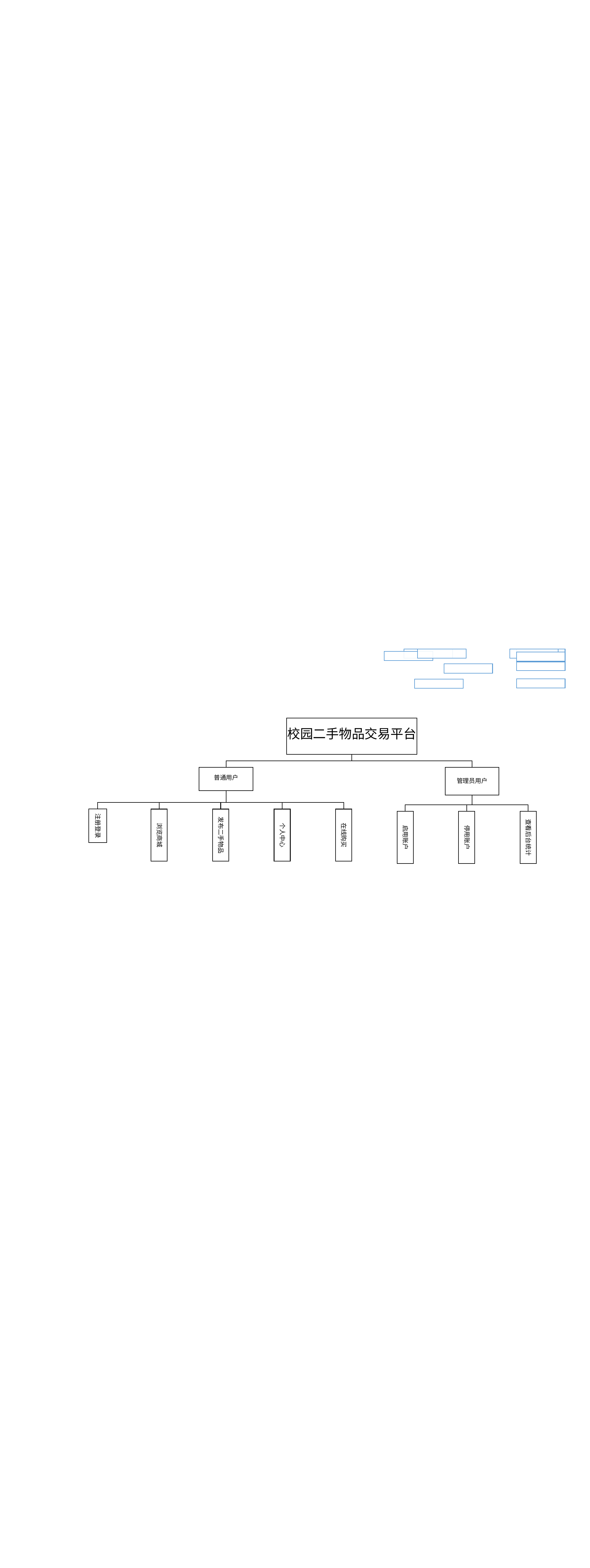

校园二手物品交易平台

普通用户

注册登录

浏览商城

发布二手物品

个人中心

在线购买

管理员用户

启用账户

停用账户

查看后台统计